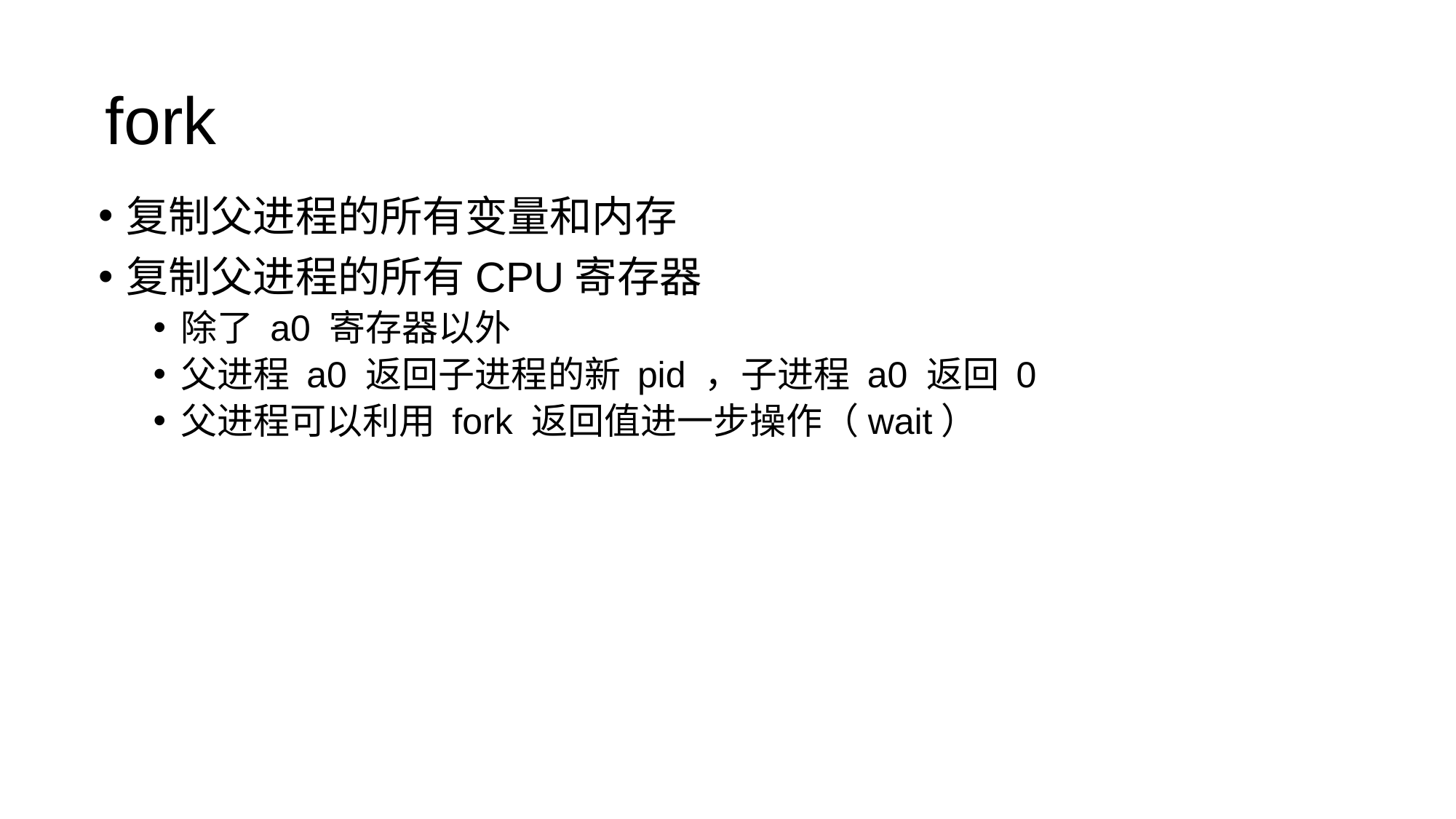

# fork
复制父进程的所有变量和内存
复制父进程的所有CPU寄存器
除了 a0 寄存器以外
父进程 a0 返回子进程的新 pid ，子进程 a0 返回 0
父进程可以利用 fork 返回值进一步操作（wait）